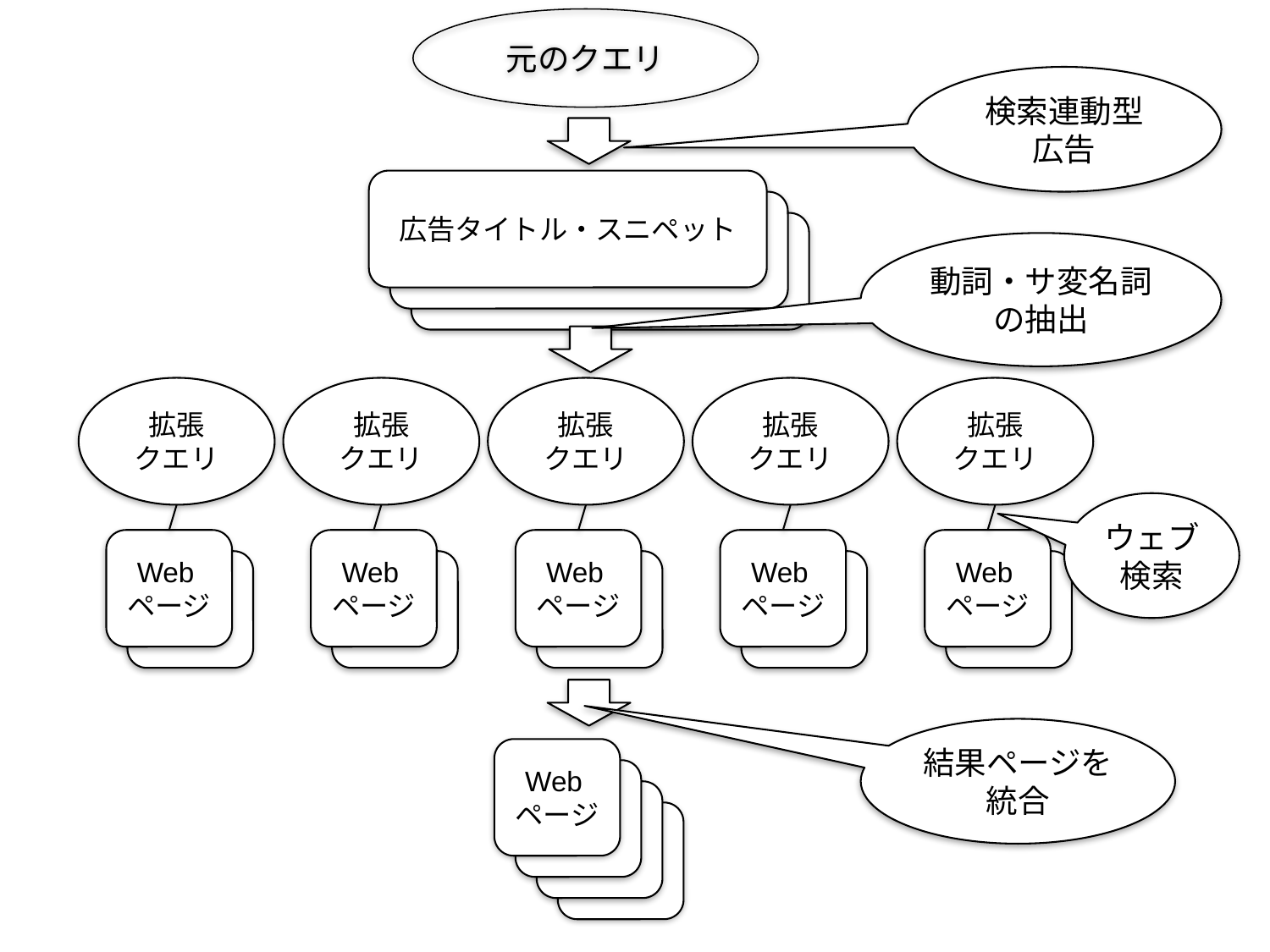

元のクエリ
検索連動型
広告

広告タイトル・スニペット
広告タイトル・スニペット
広告タイトル・スニペット

動詞・サ変名詞
の抽出

拡張
クエリ
Webページ
拡張
クエリ
拡張
クエリ
Webページ
拡張
クエリ
拡張
クエリ
Webページ
拡張
クエリ
拡張
クエリ
Webページ
拡張
クエリ
拡張
クエリ
Webページ
拡張
クエリ
ウェブ検索

結果ページを
統合
Webページ
拡張
クエリ
拡張
クエリ
拡張
クエリ